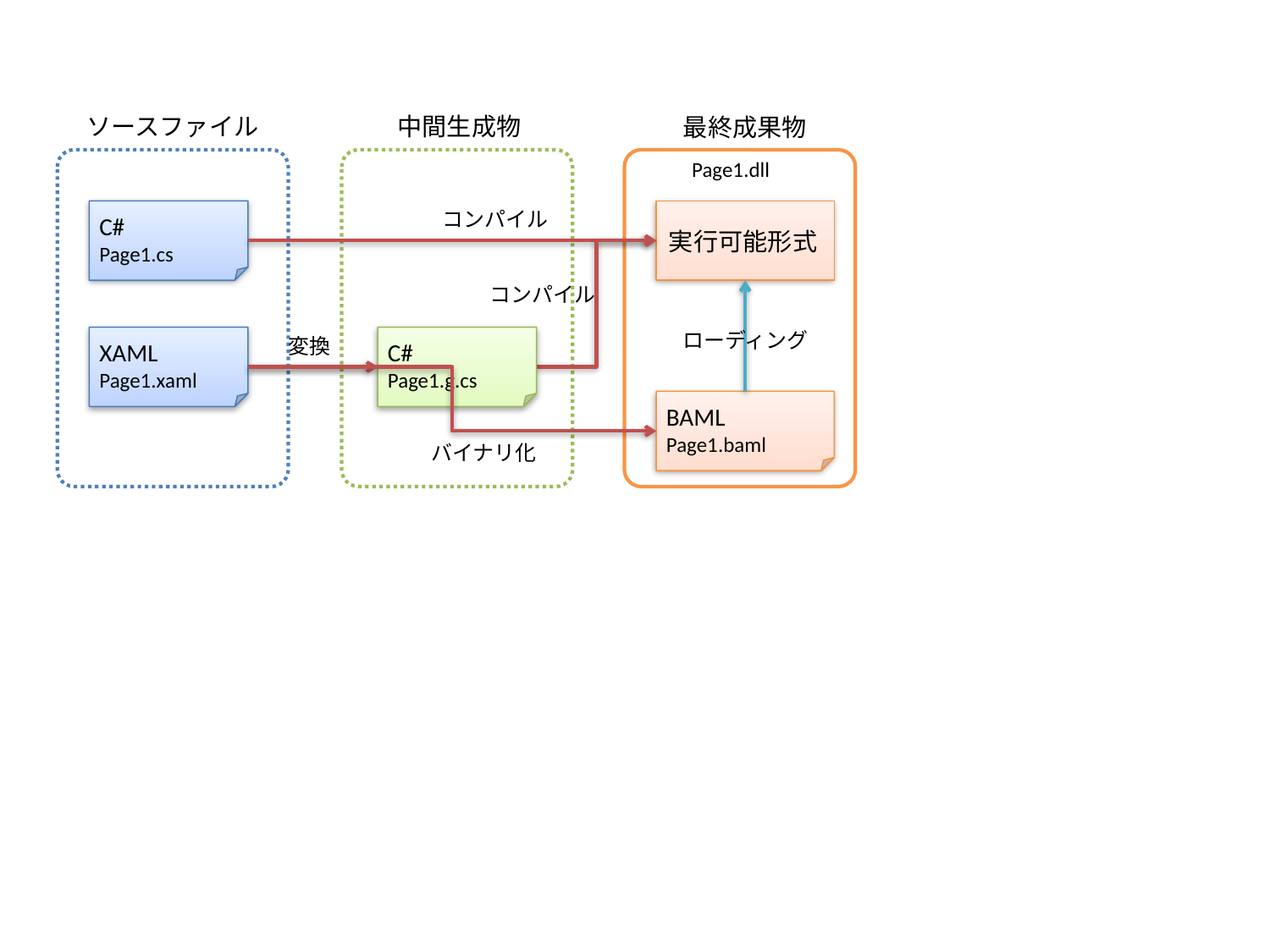

ソースファイル
中間生成物
最終成果物

Page1.dll
コンパイル
C#
Page1.cs
実行可能形式
コンパイル
ローディング
XAML
Page1.xaml
変換
C#
Page1.g.cs
BAML
Page1.baml
バイナリ化